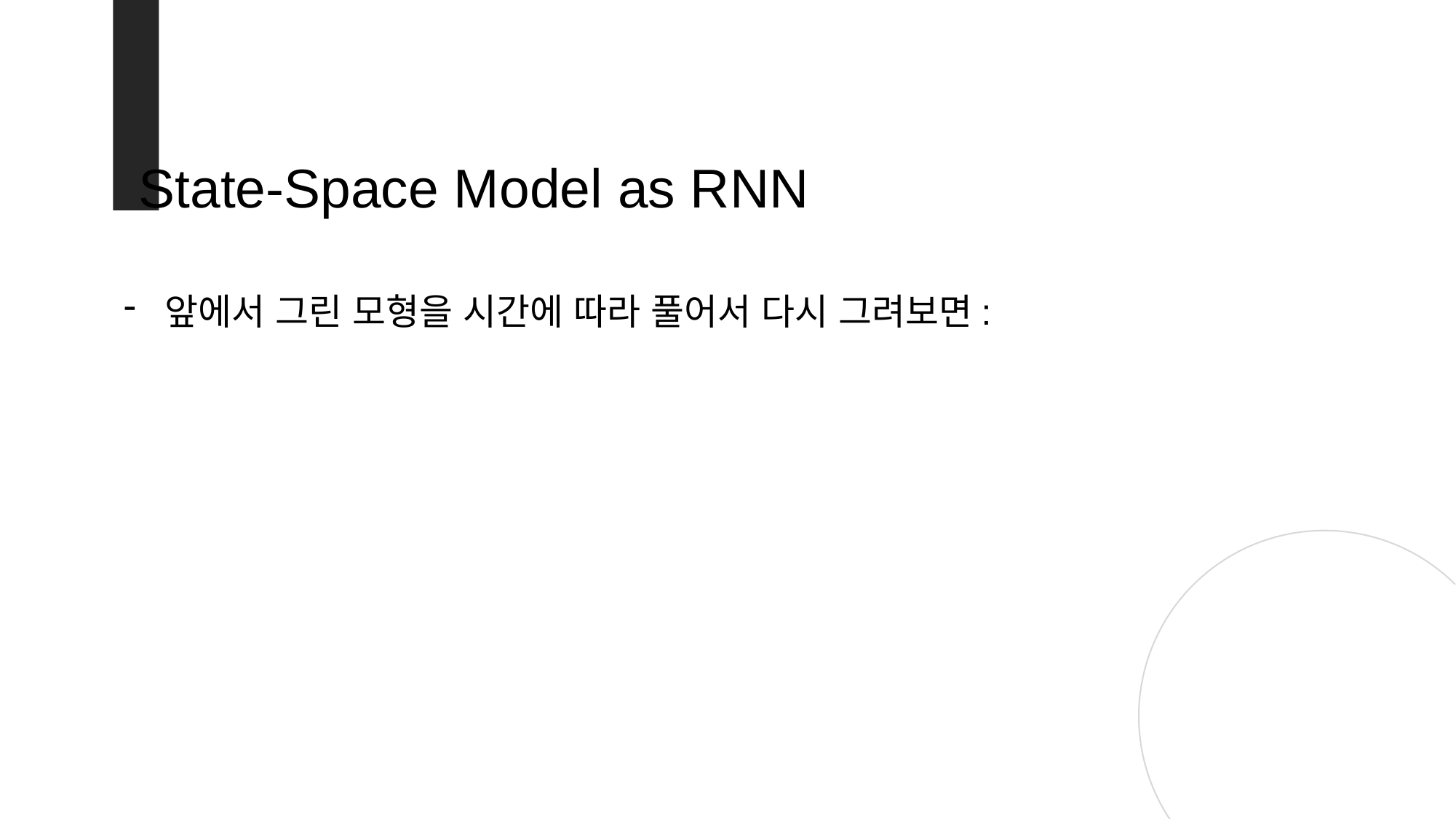

State-Space Model as RNN
앞에서 그린 모형을 시간에 따라 풀어서 다시 그려보면: